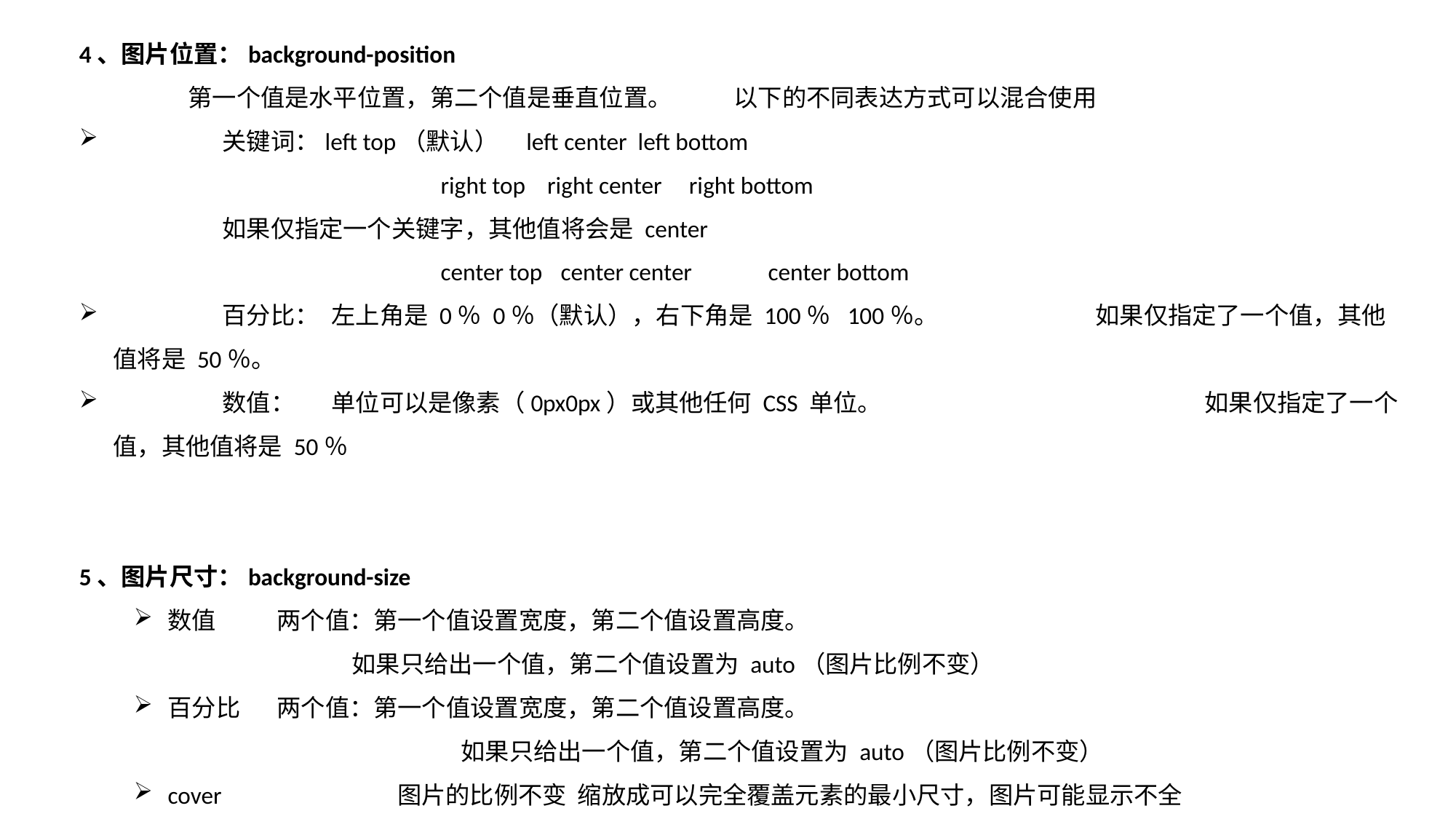

4、图片位置：background-position
	第一个值是水平位置，第二个值是垂直位置。	以下的不同表达方式可以混合使用
	关键词：left top（默认）    left center  left bottom
				right top    right center     right bottom						如果仅指定一个关键字，其他值将会是 center
				center top	  center center	center bottom
	百分比：	左上角是 0％ 0％（默认），右下角是 100％  100％。		如果仅指定了一个值，其他值将是 50％。
 	数值：	单位可以是像素（0px0px）或其他任何 CSS 单位。	    		如果仅指定了一个值，其他值将是 50％

5、图片尺寸：background-size
数值  	两个值：第一个值设置宽度，第二个值设置高度。
		如果只给出一个值，第二个值设置为 auto（图片比例不变）
百分比 	两个值：第一个值设置宽度，第二个值设置高度。
			如果只给出一个值，第二个值设置为 auto（图片比例不变）
cover 		 图片的比例不变  缩放成可以完全覆盖元素的最小尺寸，图片可能显示不全
contain		 图片的比例不变  缩放成可以完整显示的最大尺寸